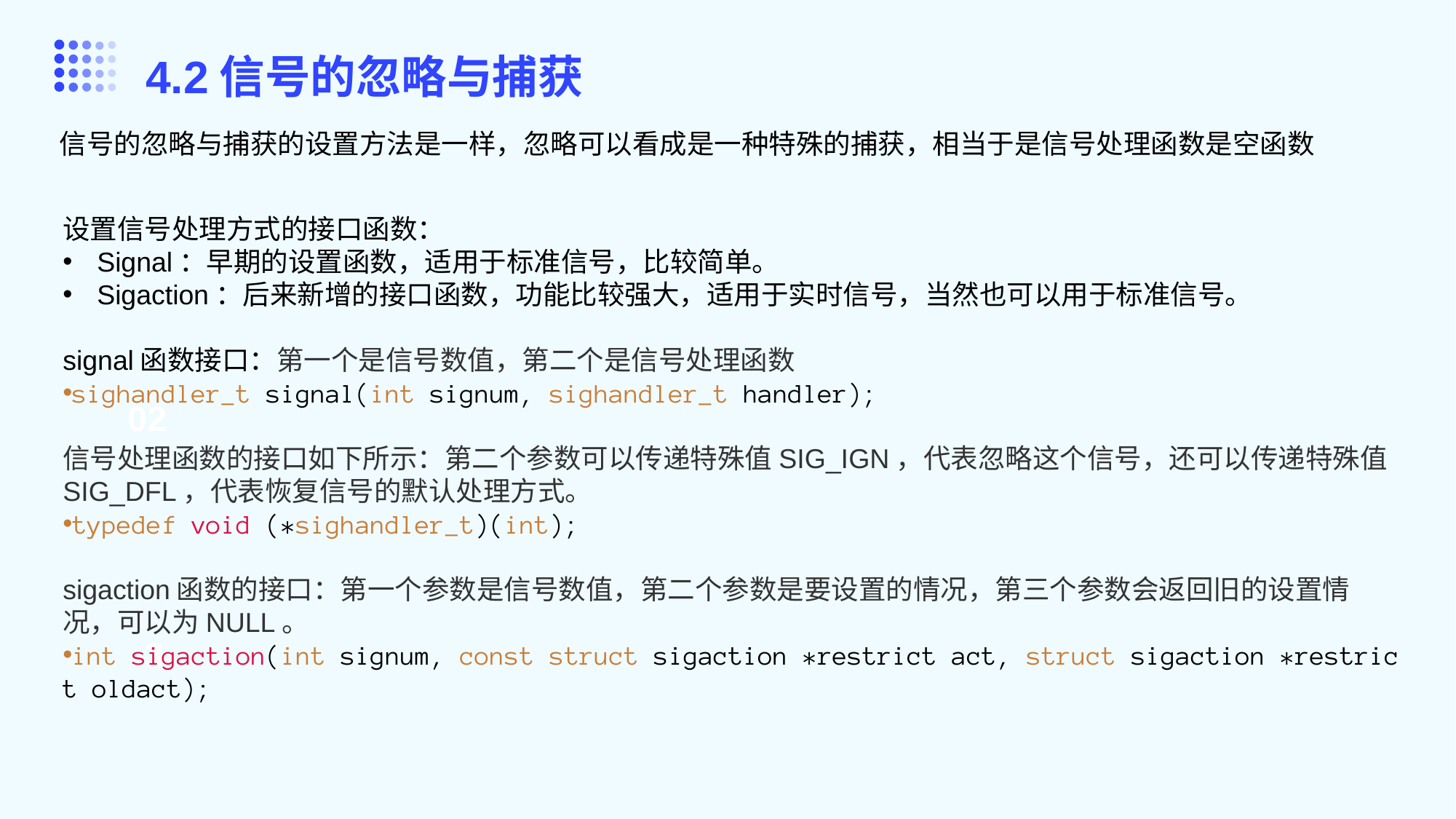

4.2信号的忽略与捕获

信号的忽略与捕获的设置方法是一样，忽略可以看成是一种特殊的捕获，相当于是信号处理函数是空函数
设置信号处理方式的接口函数：
Signal：早期的设置函数，适用于标准信号，比较简单。
Sigaction：后来新增的接口函数，功能比较强大，适用于实时信号，当然也可以用于标准信号。
signal函数接口：第一个是信号数值，第二个是信号处理函数
sighandler_t signal(int signum, sighandler_t handler);

信号处理函数的接口如下所示：第二个参数可以传递特殊值SIG_IGN，代表忽略这个信号，还可以传递特殊值SIG_DFL，代表恢复信号的默认处理方式。
typedef void (*sighandler_t)(int);

sigaction函数的接口：第一个参数是信号数值，第二个参数是要设置的情况，第三个参数会返回旧的设置情况，可以为NULL。
int sigaction(int signum, const struct sigaction *restrict act, struct sigaction *restrict oldact);

02
3